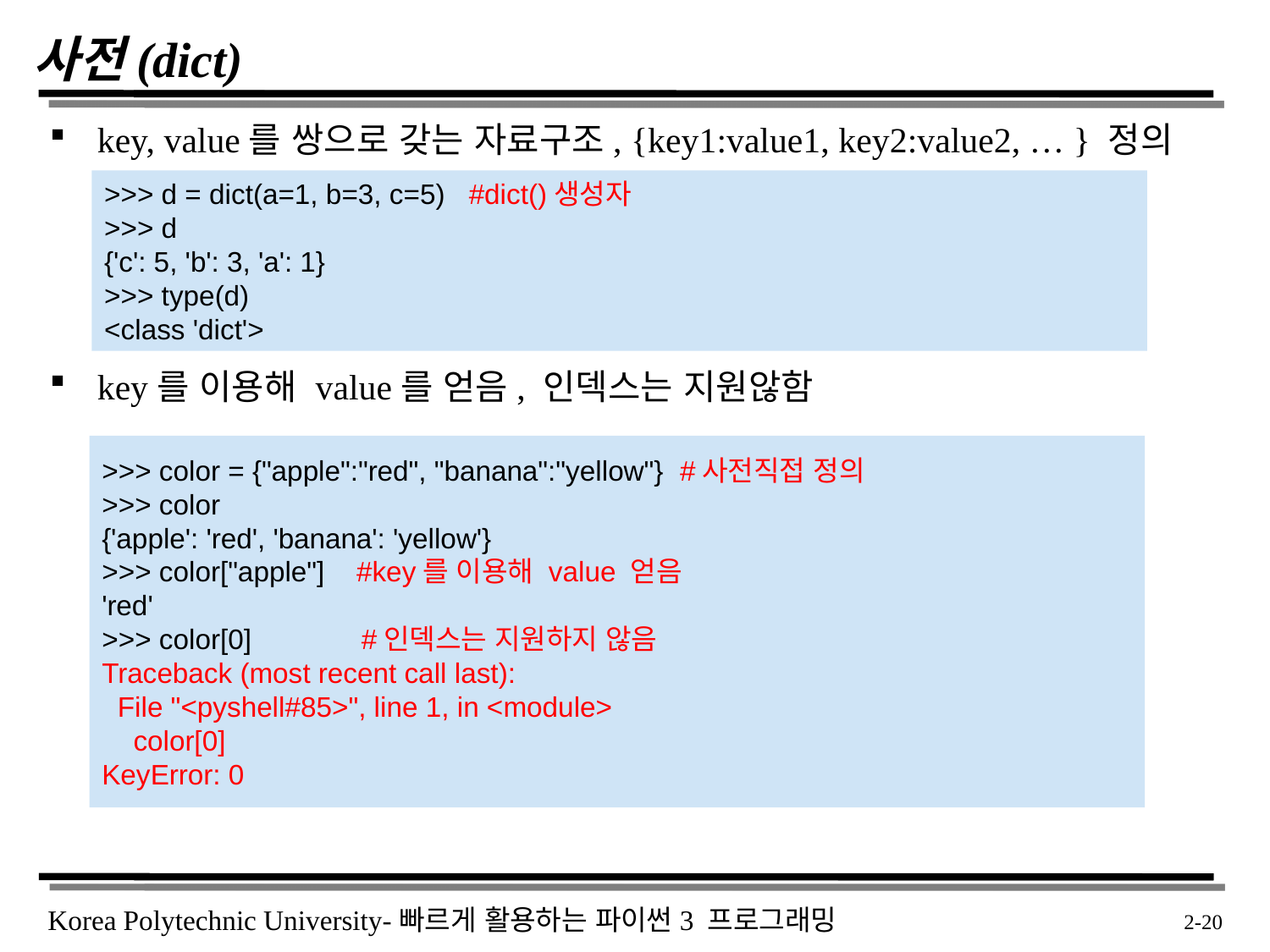

# 사전(dict)
key, value를 쌍으로 갖는 자료구조, {key1:value1, key2:value2, … } 정의

key를 이용해 value를 얻음, 인덱스는 지원않함

>>> d = dict(a=1, b=3, c=5)   #dict()생성자
>>> d
{'c': 5, 'b': 3, 'a': 1}
>>> type(d)
<class 'dict'>
>>> color = {"apple":"red", "banana":"yellow"}  #사전직접 정의
>>> color
{'apple': 'red', 'banana': 'yellow'}
>>> color["apple"]    #key를 이용해 value 얻음
'red'
>>> color[0]              #인덱스는 지원하지 않음
Traceback (most recent call last):
  File "<pyshell#85>", line 1, in <module>
    color[0]
KeyError: 0
 2-20